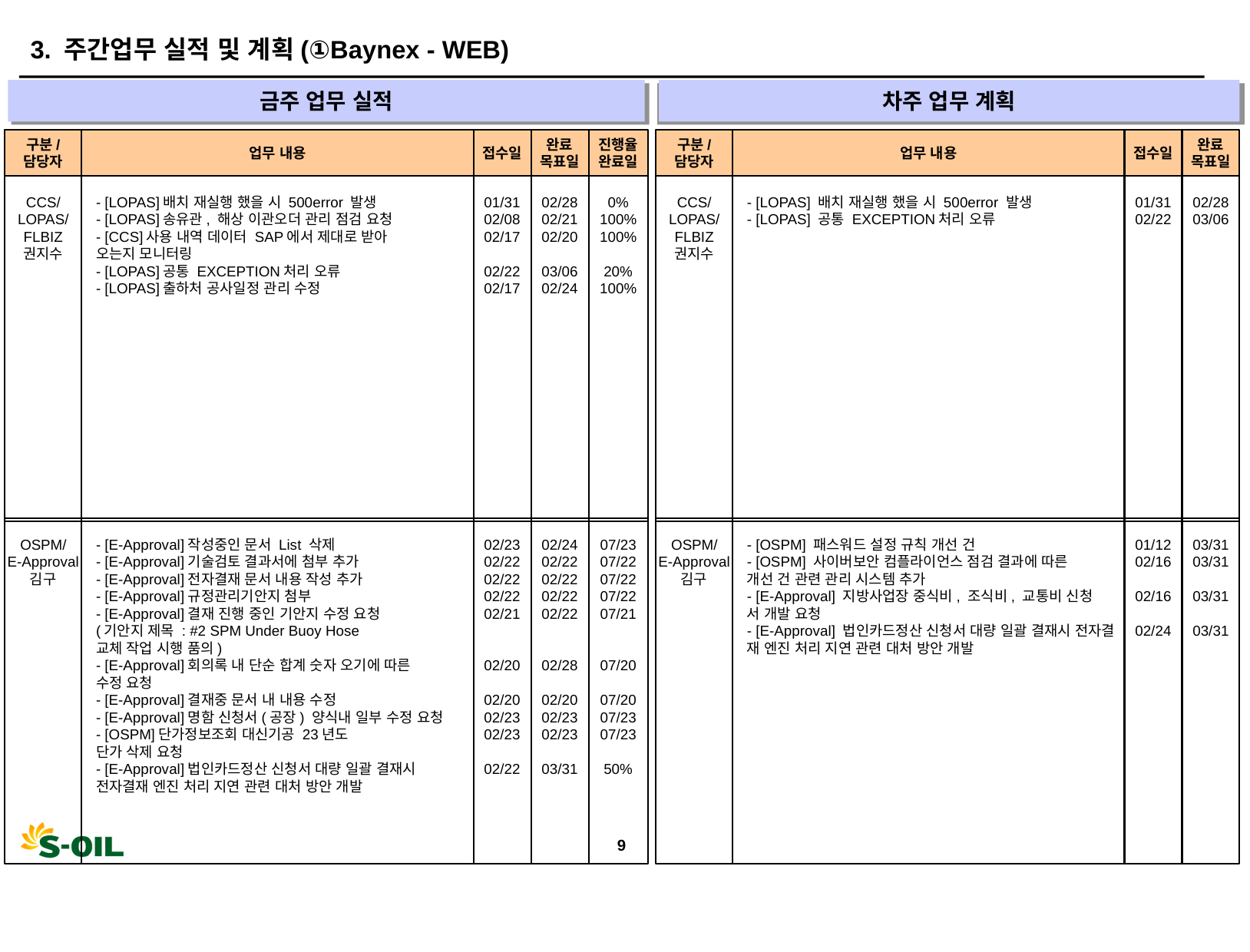

3. 주간업무 실적 및 계획(①Baynex - WEB)
금주 업무 실적
차주 업무 계획
" "
" "
구분/
담당자
업무 내용
접수일
완료
목표일
진행율
완료일
구분/
담당자
업무 내용
접수일
완료
목표일
CCS/
LOPAS/
FLBIZ
권지수

- [LOPAS]배치 재실행 했을 시 500error 발생
- [LOPAS]송유관, 해상 이관오더 관리 점검 요청
- [CCS]사용 내역 데이터 SAP에서 제대로 받아
오는지 모니터링
- [LOPAS]공통 EXCEPTION처리 오류
- [LOPAS]출하처 공사일정 관리 수정
01/31
02/08
02/17
02/22
02/17
02/28
02/21
02/20
03/06
02/24
0%
100%
100%
20%
100%
CCS/
LOPAS/
FLBIZ
권지수

- [LOPAS] 배치 재실행 했을 시 500error 발생
- [LOPAS] 공통 EXCEPTION처리 오류
01/31
02/22
02/28
03/06
OSPM/
E-Approval
김구

- [E-Approval]작성중인 문서 List 삭제
- [E-Approval]기술검토 결과서에 첨부 추가
- [E-Approval]전자결재 문서 내용 작성 추가
- [E-Approval]규정관리기안지 첨부
- [E-Approval]결재 진행 중인 기안지 수정 요청
(기안지 제목 : #2 SPM Under Buoy Hose
교체 작업 시행 품의)
- [E-Approval]회의록 내 단순 합계 숫자 오기에 따른
수정 요청
- [E-Approval]결재중 문서 내 내용 수정
- [E-Approval]명함 신청서(공장) 양식내 일부 수정 요청
- [OSPM]단가정보조회 대신기공 23년도
단가 삭제 요청
- [E-Approval]법인카드정산 신청서 대량 일괄 결재시
전자결재 엔진 처리 지연 관련 대처 방안 개발
02/23
02/22
02/22
02/22
02/21
02/20
02/20
02/23
02/23
02/22
02/24
02/22
02/22
02/22
02/22
02/28
02/20
02/23
02/23
03/31
07/23
07/22
07/22
07/22
07/21
07/20
07/20
07/23
07/23
50%
OSPM/
E-Approval
김구

- [OSPM] 패스워드 설정 규칙 개선 건
- [OSPM] 사이버보안 컴플라이언스 점검 결과에 따른
개선 건 관련 관리 시스템 추가
- [E-Approval] 지방사업장 중식비, 조식비, 교통비 신청
서 개발 요청
- [E-Approval] 법인카드정산 신청서 대량 일괄 결재시 전자결
재 엔진 처리 지연 관련 대처 방안 개발
01/12
02/16
02/16
02/24
03/31
03/31
03/31
03/31